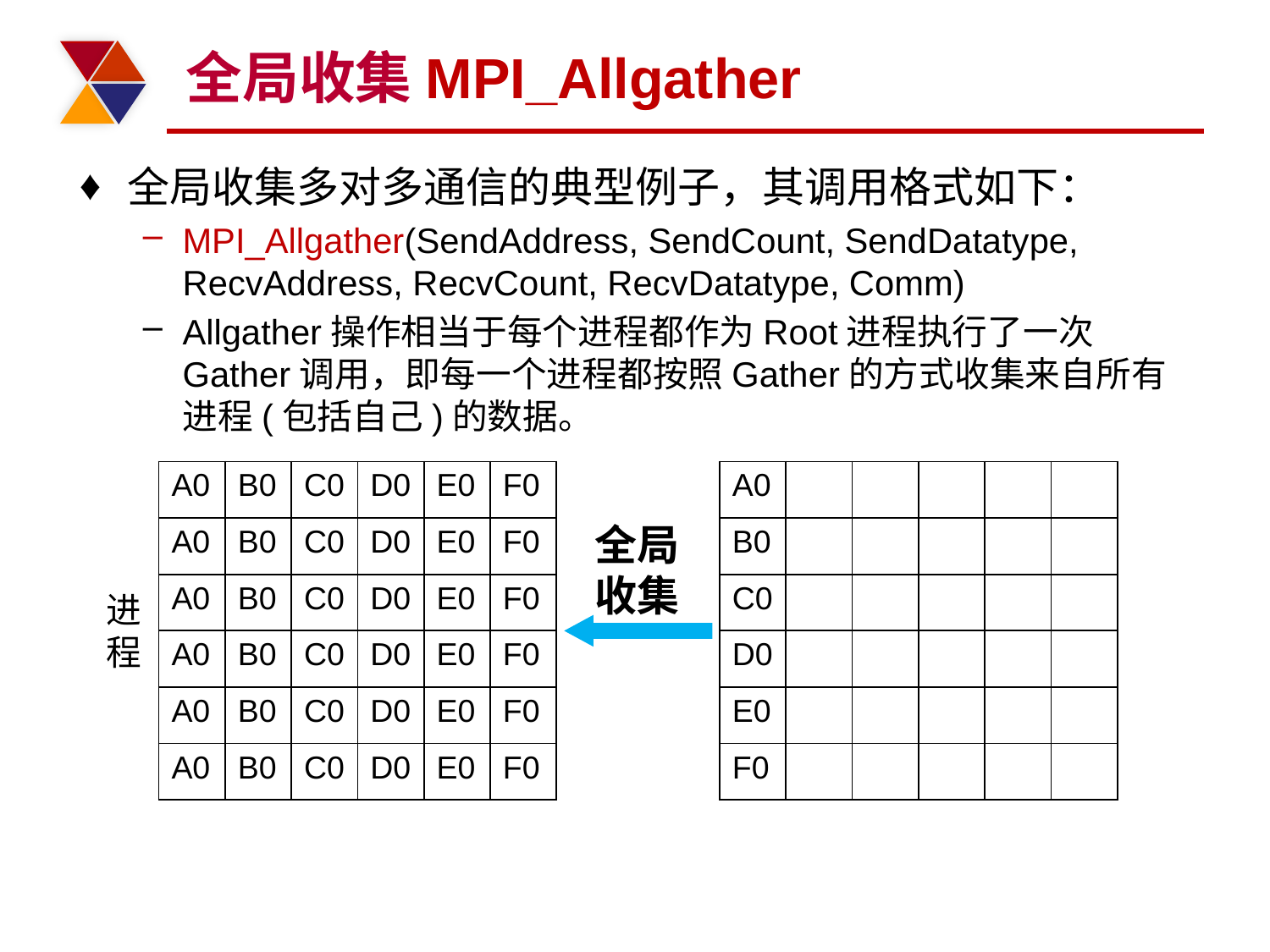

# 全局收集MPI_Allgather
全局收集多对多通信的典型例子，其调用格式如下：
MPI_Allgather(SendAddress, SendCount, SendDatatype, RecvAddress, RecvCount, RecvDatatype, Comm)
Allgather操作相当于每个进程都作为Root进程执行了一次Gather调用，即每一个进程都按照Gather的方式收集来自所有进程(包括自己)的数据。

| A0 | B0 | C0 | D0 | E0 | F0 |
| --- | --- | --- | --- | --- | --- |
| A0 | B0 | C0 | D0 | E0 | F0 |
| A0 | B0 | C0 | D0 | E0 | F0 |
| A0 | B0 | C0 | D0 | E0 | F0 |
| A0 | B0 | C0 | D0 | E0 | F0 |
| A0 | B0 | C0 | D0 | E0 | F0 |
| A0 |  |  |  |  |  |
| --- | --- | --- | --- | --- | --- |
| B0 |  |  |  |  |  |
| C0 |  |  |  |  |  |
| D0 |  |  |  |  |  |
| E0 |  |  |  |  |  |
| F0 |  |  |  |  |  |
全局收集

进程